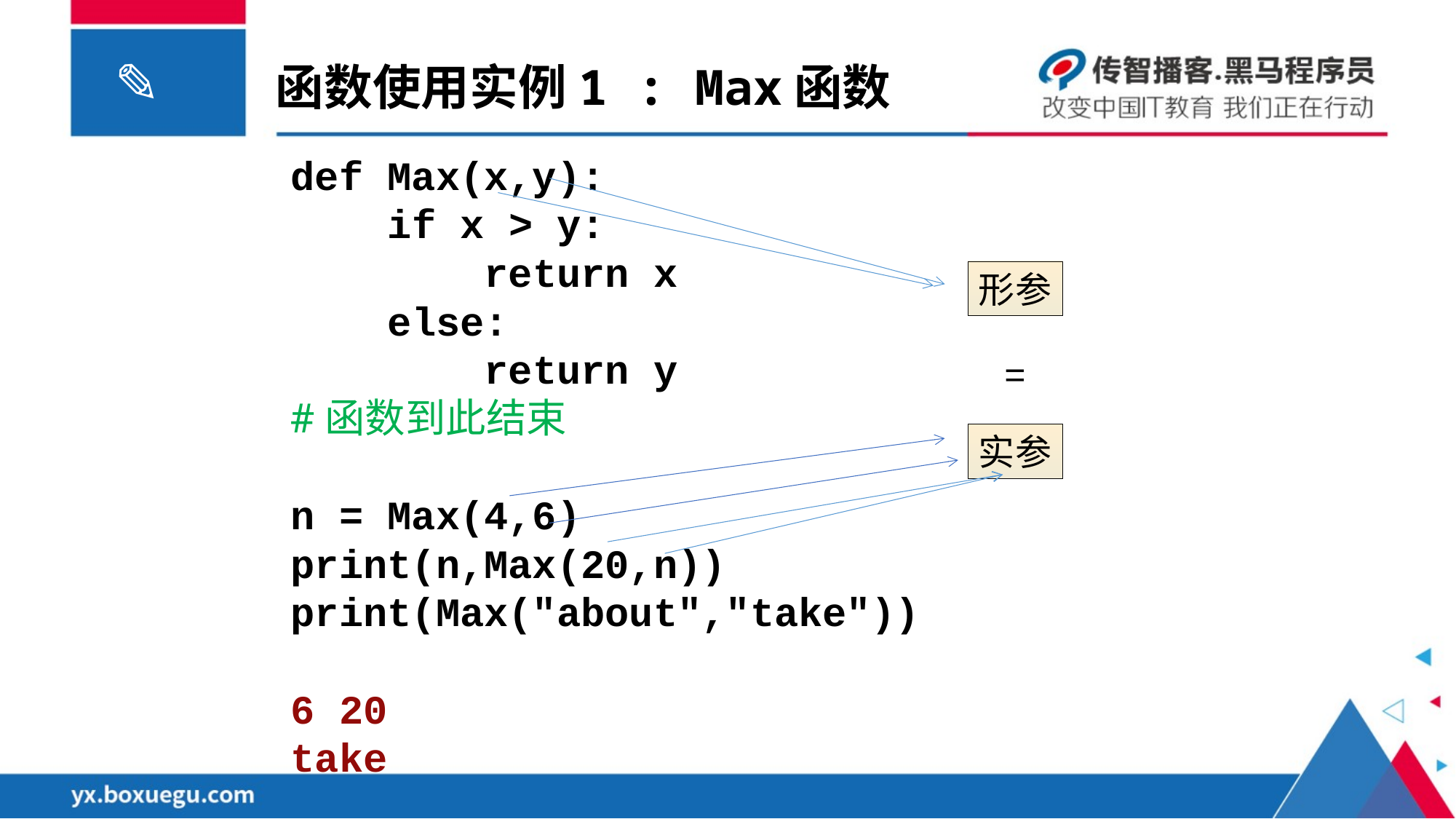

# 函数使用实例1 : Max函数

def Max(x,y):
    if x > y:
        return x
    else:
        return y
#函数到此结束

n = Max(4,6)
print(n,Max(20,n))
print(Max("about","take"))

6 20
take
形参
=
实参
13